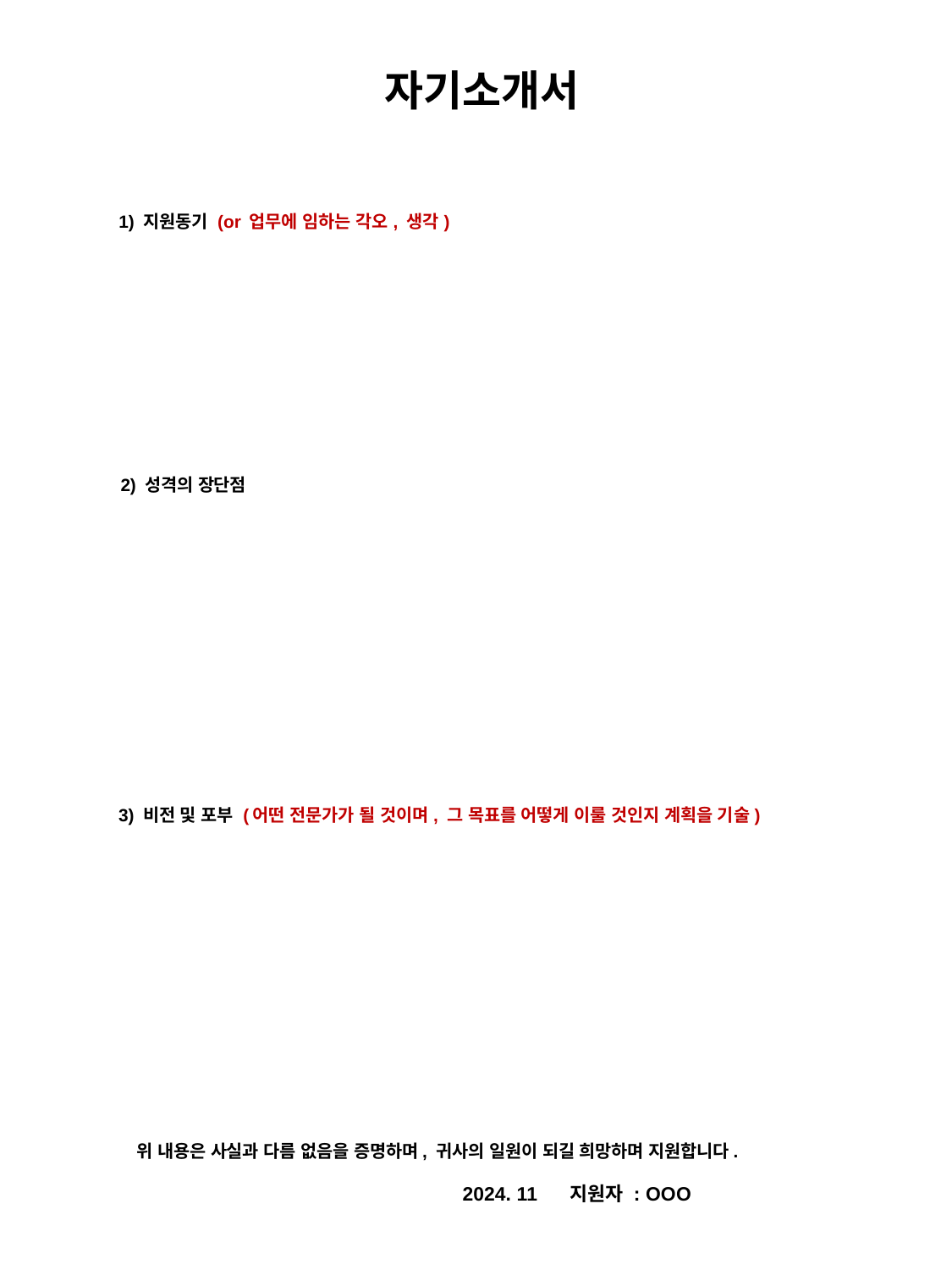

자기소개서
| 1) 지원동기 (or 업무에 임하는 각오, 생각) |
| --- |
|  |
| 2) 성격의 장단점 |
| --- |
|  |
| 3) 비전 및 포부 (어떤 전문가가 될 것이며, 그 목표를 어떻게 이룰 것인지 계획을 기술) |
| --- |
|  |
위 내용은 사실과 다름 없음을 증명하며, 귀사의 일원이 되길 희망하며 지원합니다.
                                                                   2024. 11     지원자 : OOO